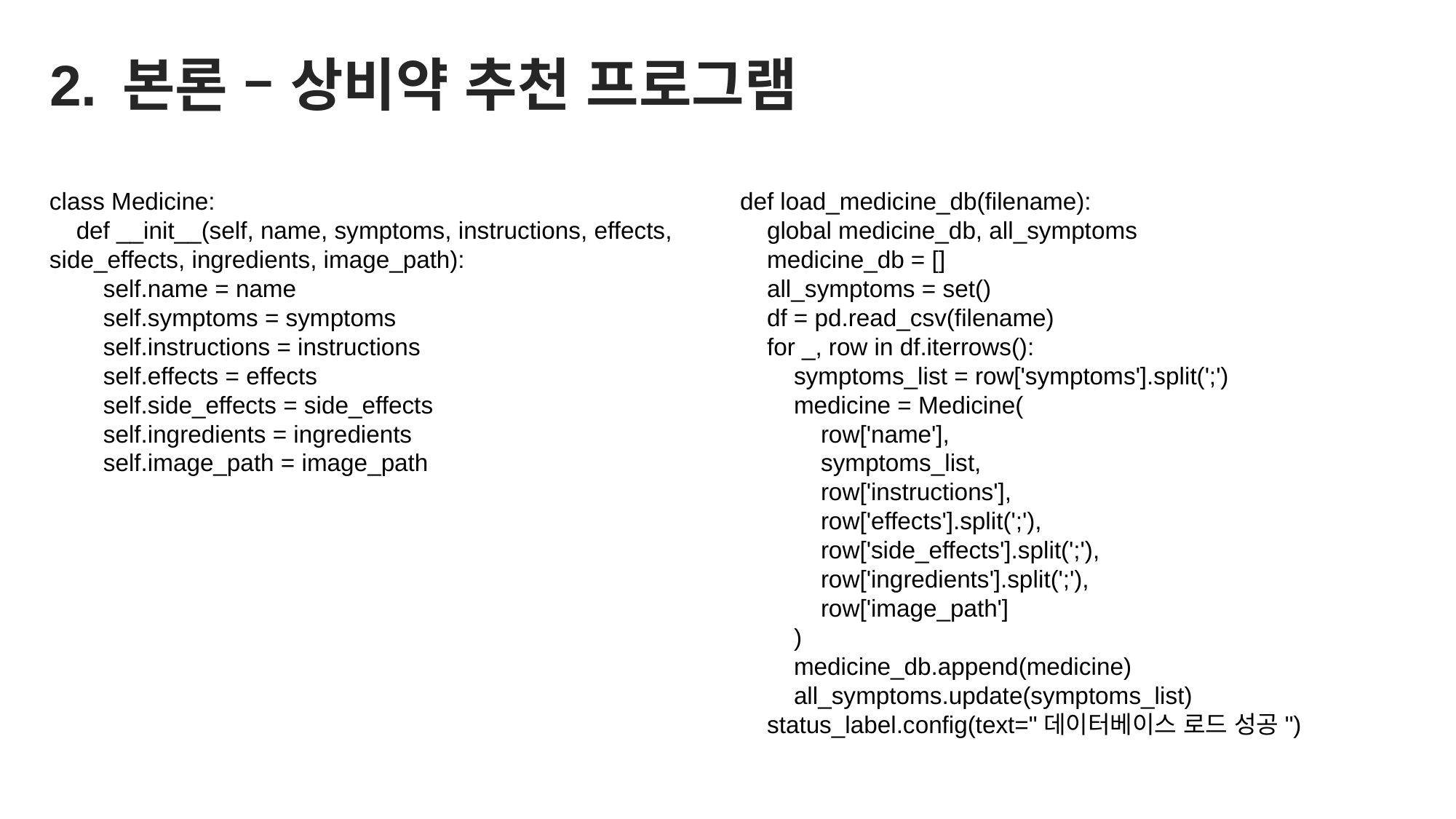

2. 본론 – 상비약 추천 프로그램
class Medicine:
    def __init__(self, name, symptoms, instructions, effects, side_effects, ingredients, image_path):
        self.name = name
        self.symptoms = symptoms
        self.instructions = instructions
        self.effects = effects
        self.side_effects = side_effects
        self.ingredients = ingredients
        self.image_path = image_path
def load_medicine_db(filename):
    global medicine_db, all_symptoms
    medicine_db = []
    all_symptoms = set()
    df = pd.read_csv(filename)
    for _, row in df.iterrows():
        symptoms_list = row['symptoms'].split(';')
        medicine = Medicine(
            row['name'],
            symptoms_list,
            row['instructions'],
            row['effects'].split(';'),
            row['side_effects'].split(';'),
            row['ingredients'].split(';'),
            row['image_path']
        )
        medicine_db.append(medicine)
        all_symptoms.update(symptoms_list)
    status_label.config(text="데이터베이스 로드 성공")